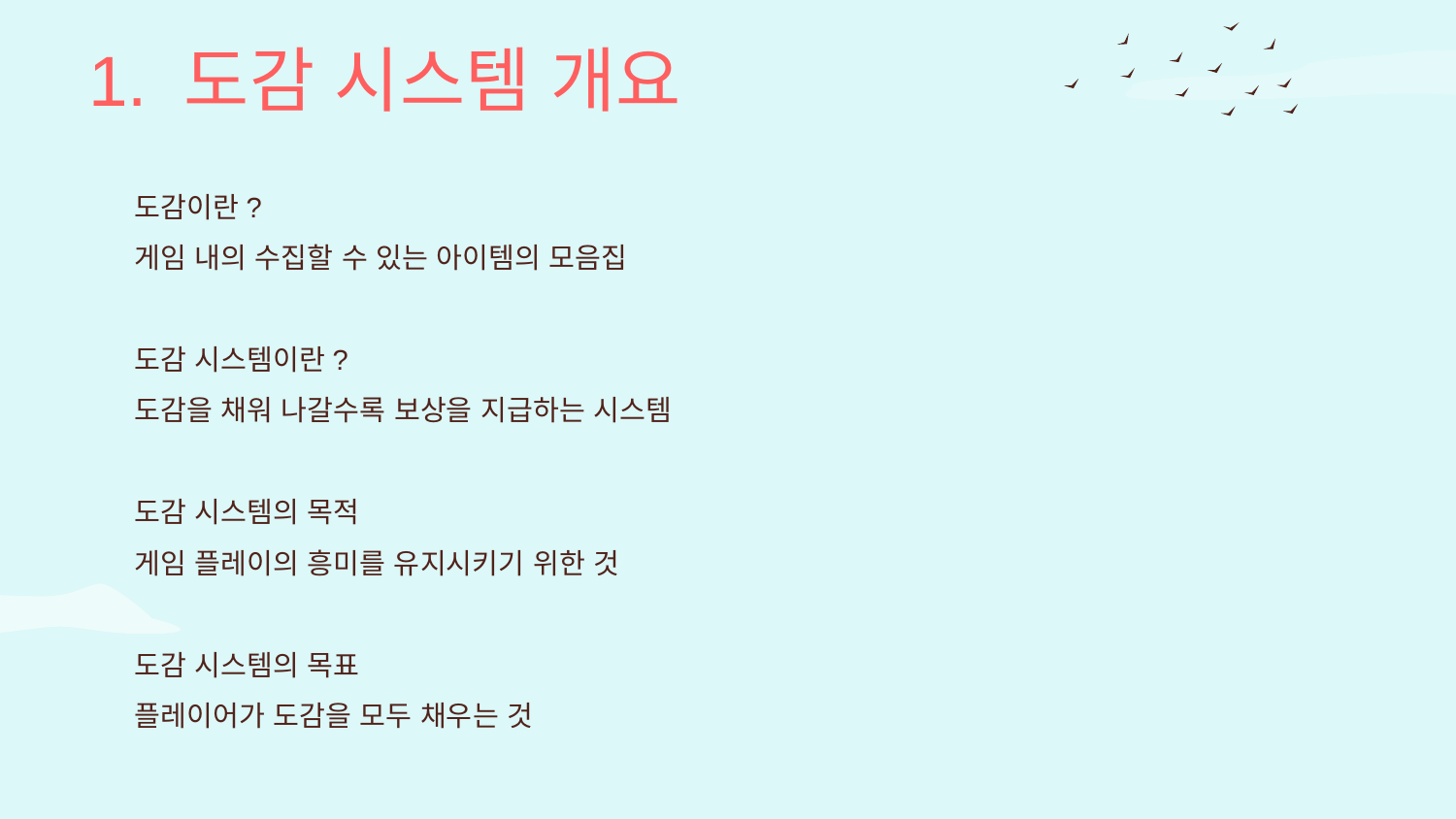

# 1. 도감 시스템 개요
도감이란?
게임 내의 수집할 수 있는 아이템의 모음집

도감 시스템이란?
도감을 채워 나갈수록 보상을 지급하는 시스템

도감 시스템의 목적
게임 플레이의 흥미를 유지시키기 위한 것

도감 시스템의 목표
플레이어가 도감을 모두 채우는 것